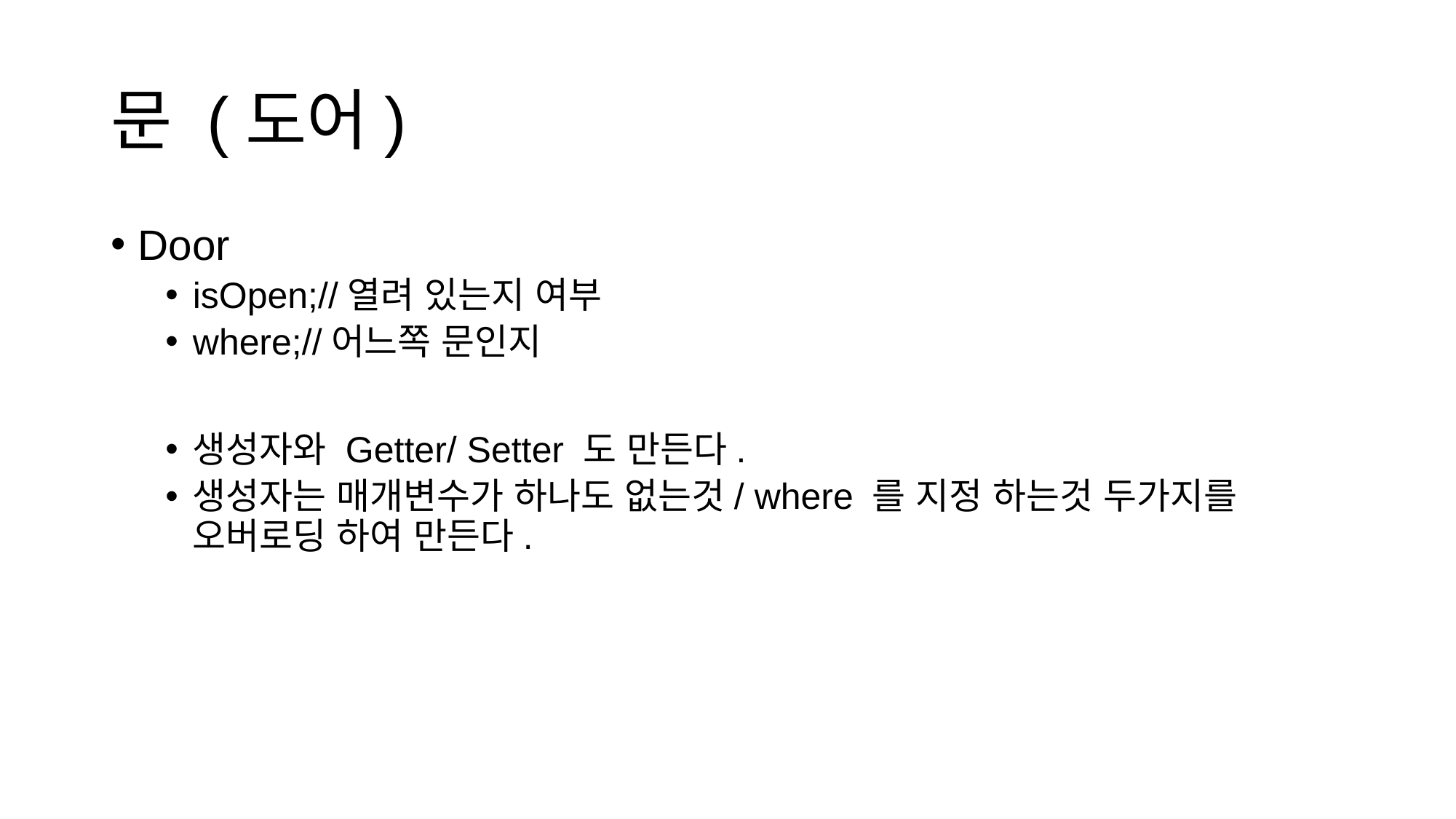

# 문 (도어)
Door
isOpen;//열려 있는지 여부
where;//어느쪽 문인지

생성자와 Getter/ Setter 도 만든다.
생성자는 매개변수가 하나도 없는것/ where 를 지정 하는것 두가지를 오버로딩 하여 만든다.